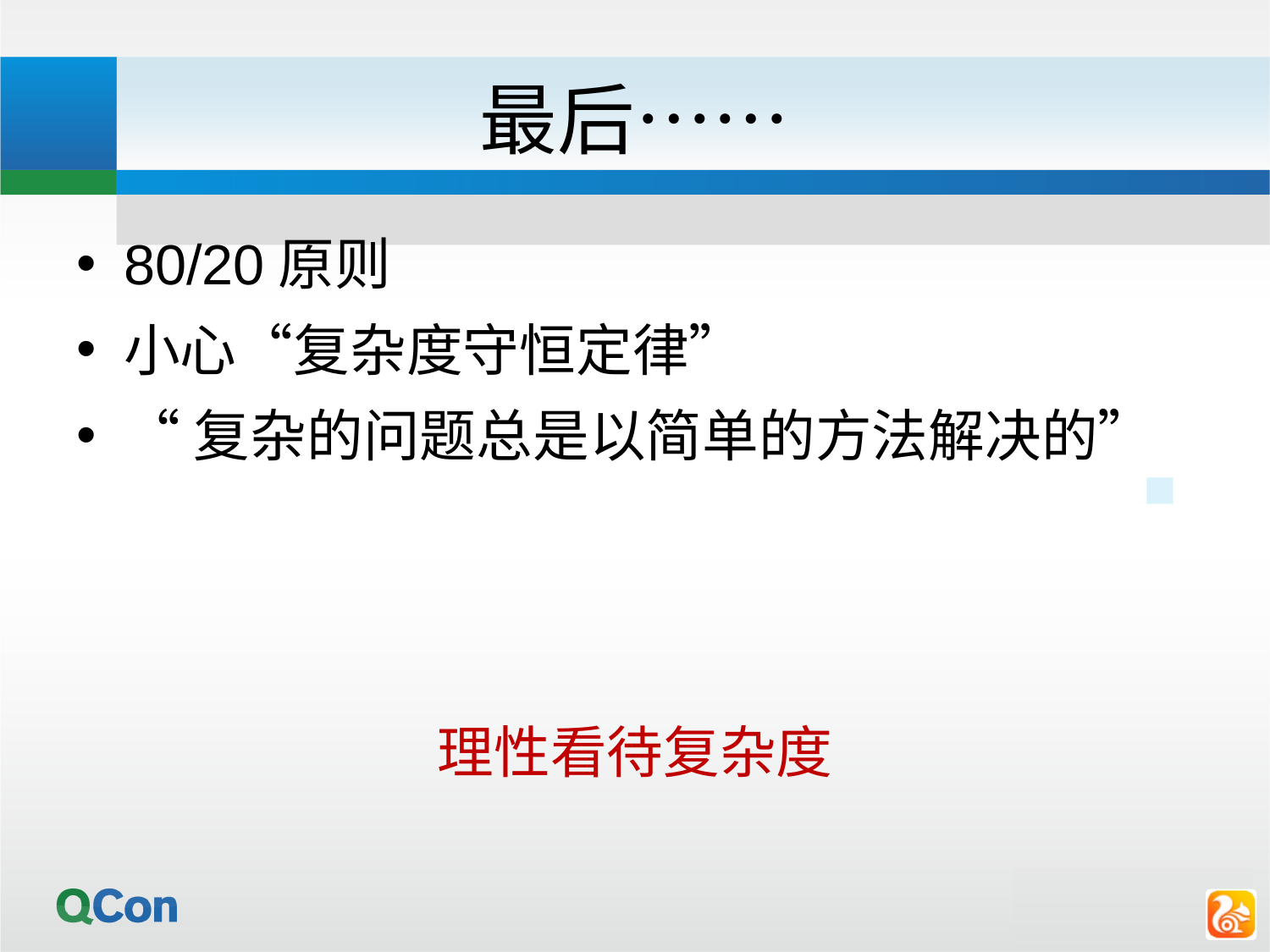

# 最后……
80/20原则
小心“复杂度守恒定律”
“复杂的问题总是以简单的方法解决的”

理性看待复杂度